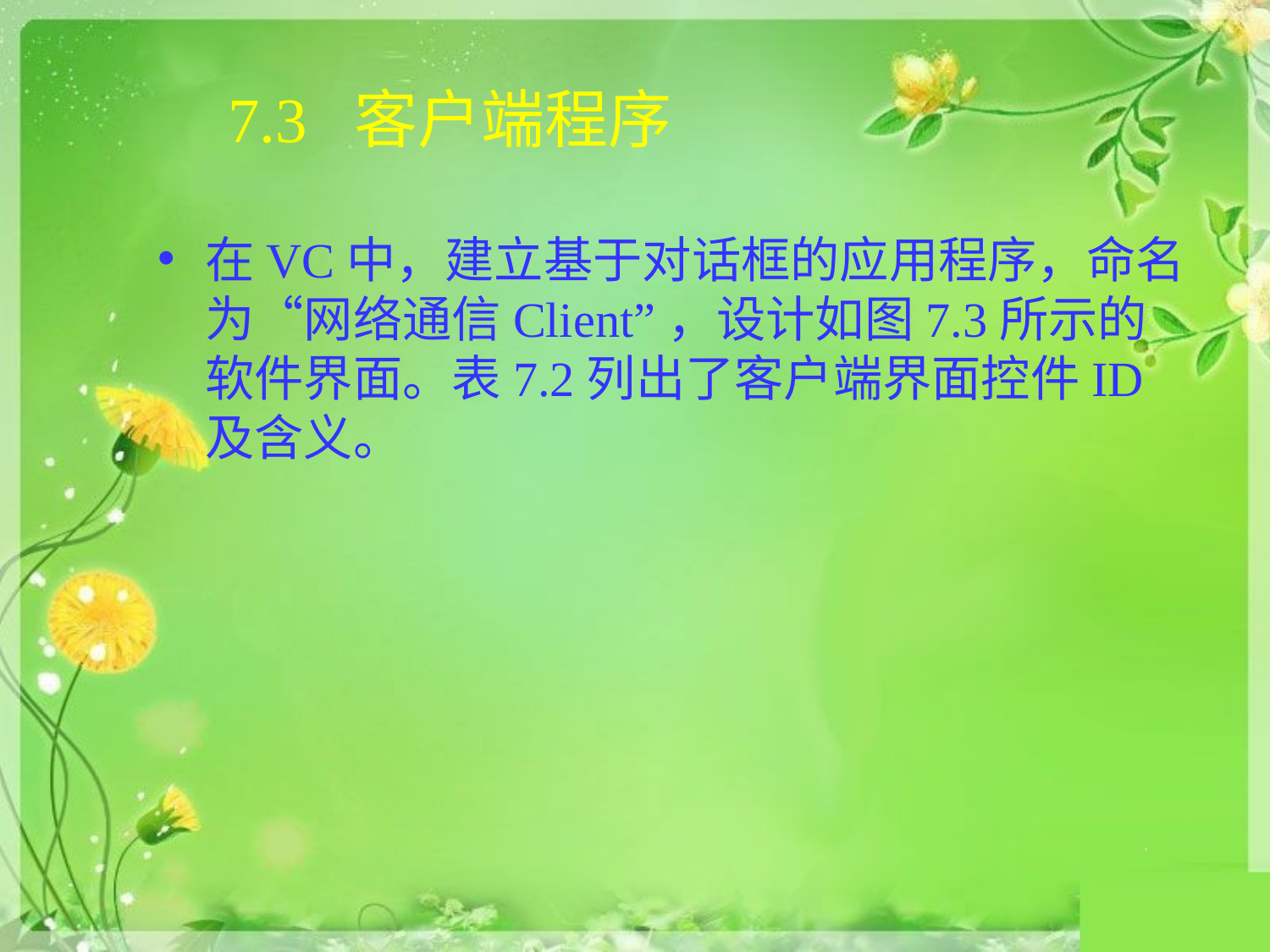

# 7.3  客户端程序
在VC中，建立基于对话框的应用程序，命名为“网络通信Client”，设计如图7.3所示的软件界面。表7.2列出了客户端界面控件ID及含义。